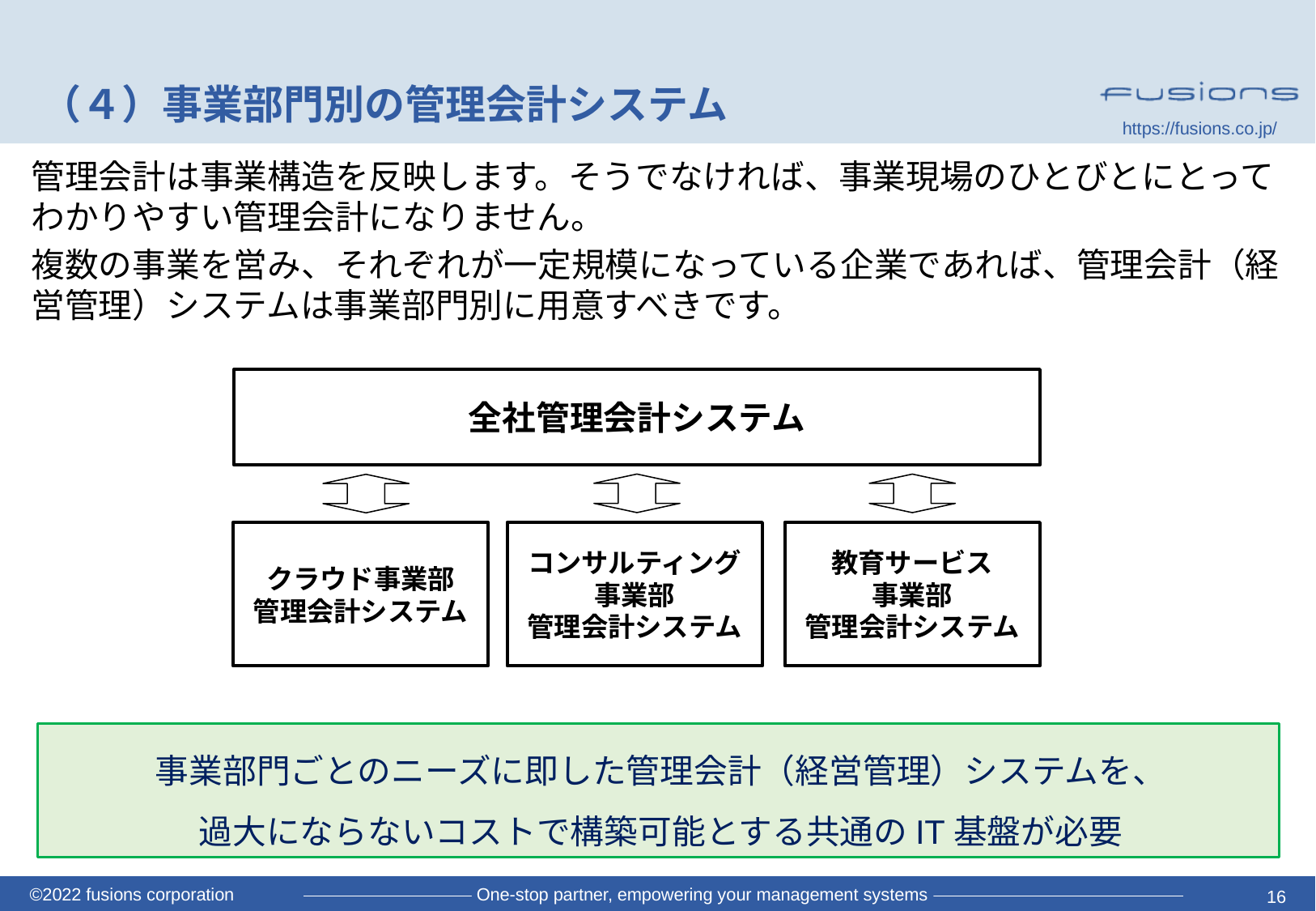

# （４）事業部門別の管理会計システム
管理会計は事業構造を反映します。そうでなければ、事業現場のひとびとにとってわかりやすい管理会計になりません。
複数の事業を営み、それぞれが⼀定規模になっている企業であれば、管理会計（経営管理）システムは事業部門別に⽤意すべきです。

全社管理会計システム

クラウド事業部
管理会計システム
コンサルティング事業部
管理会計システム
教育サービス
事業部
管理会計システム
事業部門ごとのニーズに即した管理会計（経営管理）システムを、
過大にならないコストで構築可能とする共通のIT基盤が必要